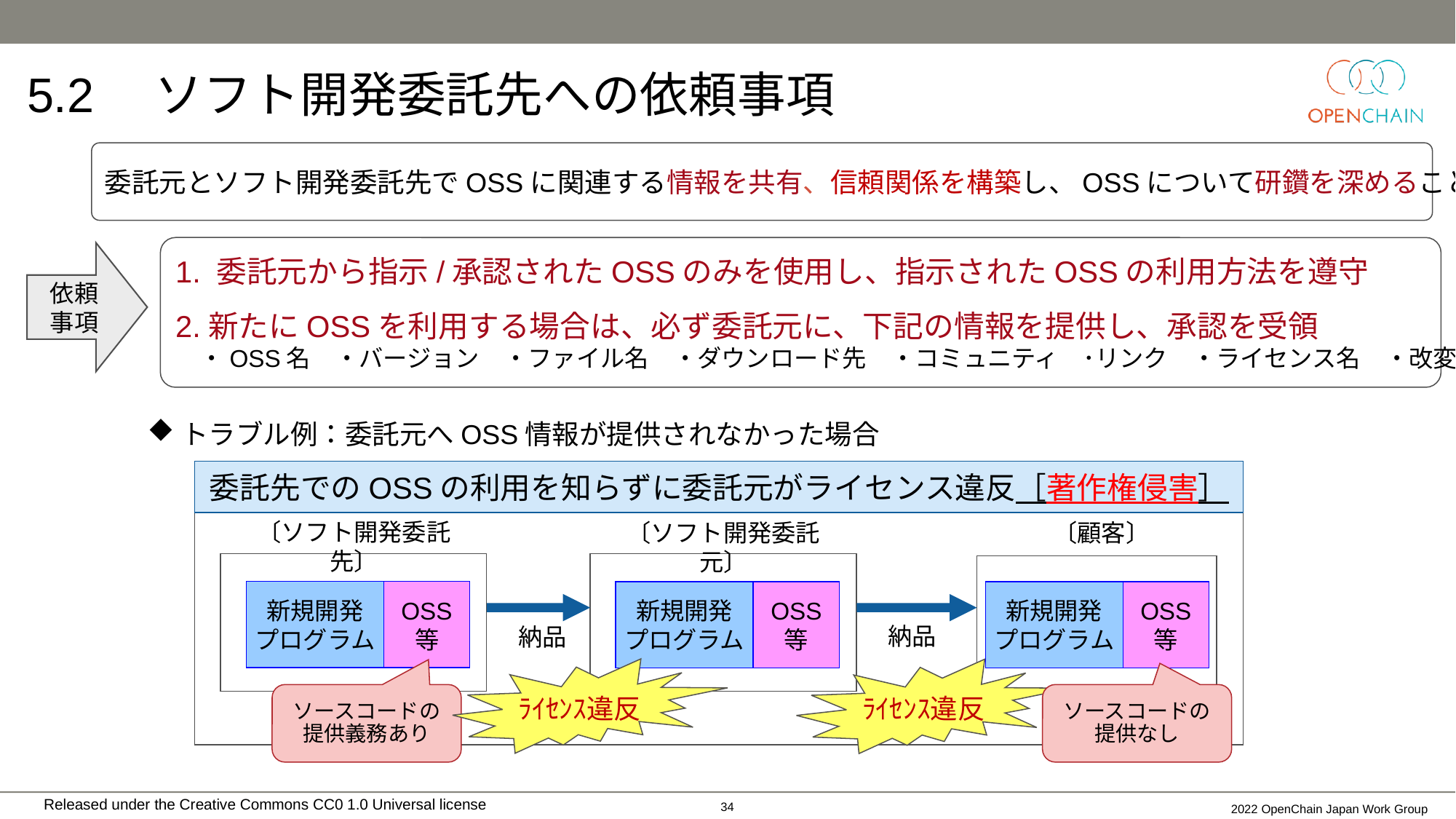

# 5.2　ソフト開発委託先への依頼事項
委託元とソフト開発委託先でOSSに関連する情報を共有、信頼関係を構築し、OSSについて研鑽を深めることが重要
1. 委託元から指示/承認されたOSSのみを使用し、指示されたOSSの利用方法を遵守
2.新たにOSSを利用する場合は、必ず委託元に、下記の情報を提供し、承認を受領
　・OSS名　・バージョン　・ファイル名　・ダウンロード先　・コミュニティ　･リンク　・ライセンス名　・改変の有無
依頼
事項
トラブル例：委託元へOSS情報が提供されなかった場合
委託先でのOSSの利用を知らずに委託元がライセンス違反［著作権侵害］

〔ソフト開発委託先〕
〔ソフト開発委託元〕
〔顧客〕

新規開発
プログラム
OSS
等
新規開発
プログラム
OSS
等
新規開発
プログラム
OSS
等

納品
納品
ﾗｲｾﾝｽ違反
ﾗｲｾﾝｽ違反
ソースコードの
提供義務あり
ソースコードの
提供なし
34